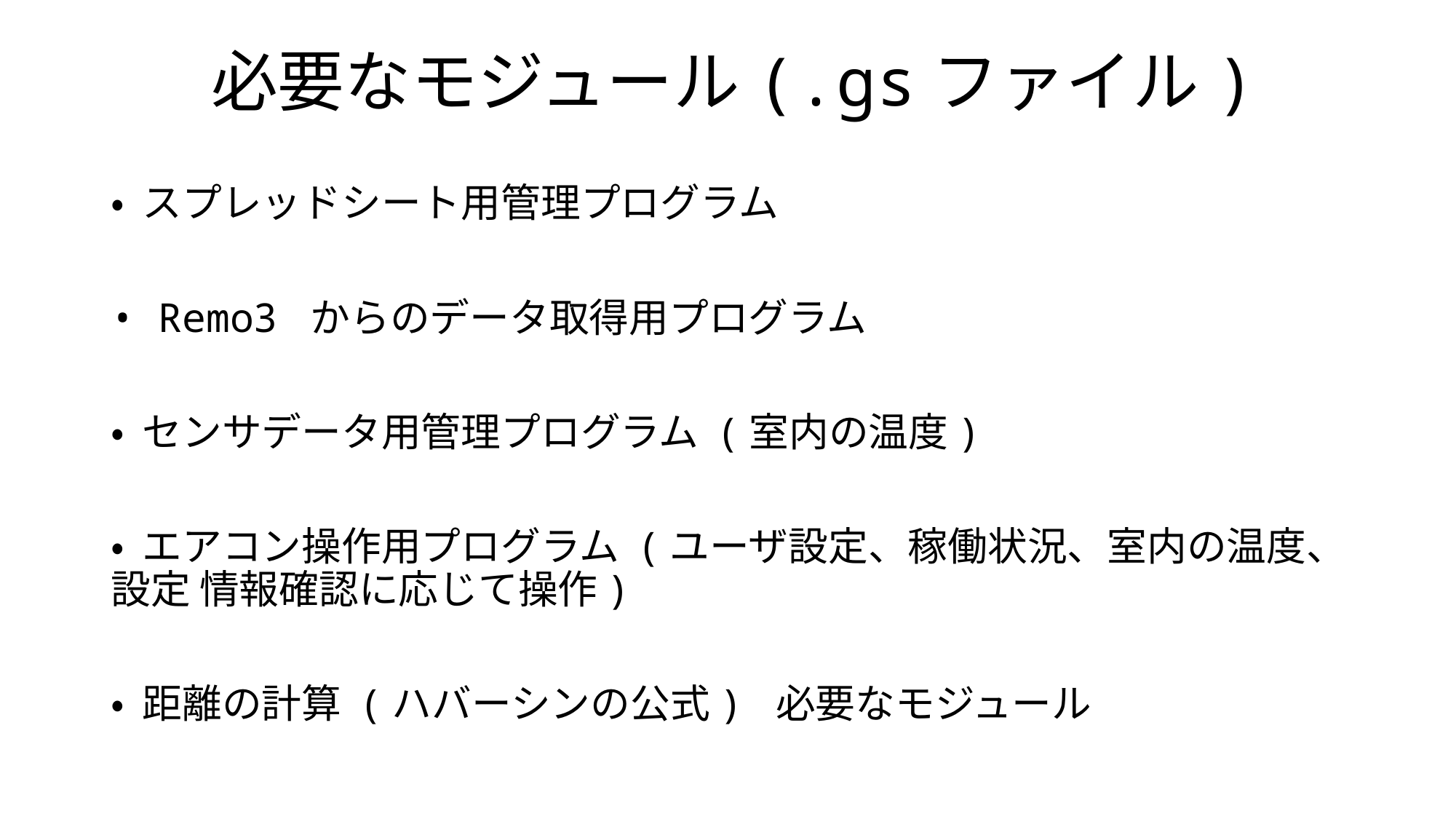

# 必要なモジュール(.gsファイル)
• スプレッドシート用管理プログラム

• Remo3 からのデータ取得用プログラム

• センサデータ用管理プログラム (室内の温度)

• エアコン操作用プログラム (ユーザ設定、稼働状況、室内の温度、設定 情報確認に応じて操作)

• 距離の計算 (ハバーシンの公式) 必要なモジュール